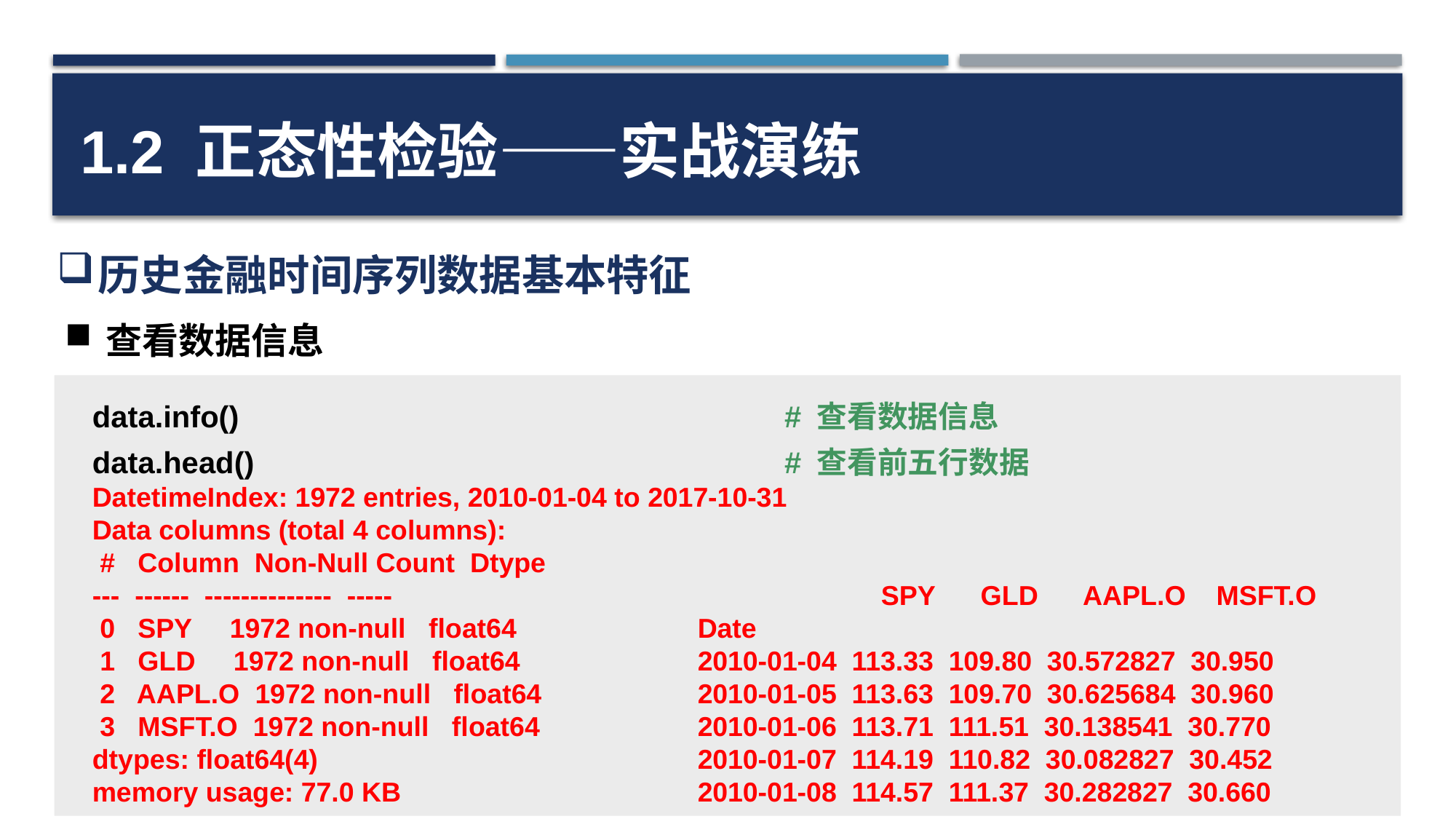

1.2 正态性检验——实战演练
历史金融时间序列数据基本特征
查看数据信息

data.info()
data.head()
# 查看数据信息
# 查看前五行数据
DatetimeIndex: 1972 entries, 2010-01-04 to 2017-10-31
Data columns (total 4 columns):
 #   Column  Non-Null Count  Dtype
---  ------  --------------  -----
 0   SPY     1972 non-null   float64
 1   GLD     1972 non-null   float64
 2   AAPL.O  1972 non-null   float64
 3   MSFT.O  1972 non-null   float64
dtypes: float64(4)
memory usage: 77.0 KB
                        SPY      GLD      AAPL.O    MSFT.O
Date
2010-01-04  113.33  109.80  30.572827  30.950
2010-01-05  113.63  109.70  30.625684  30.960
2010-01-06  113.71  111.51  30.138541  30.770
2010-01-07  114.19  110.82  30.082827  30.452
2010-01-08  114.57  111.37  30.282827  30.660
26